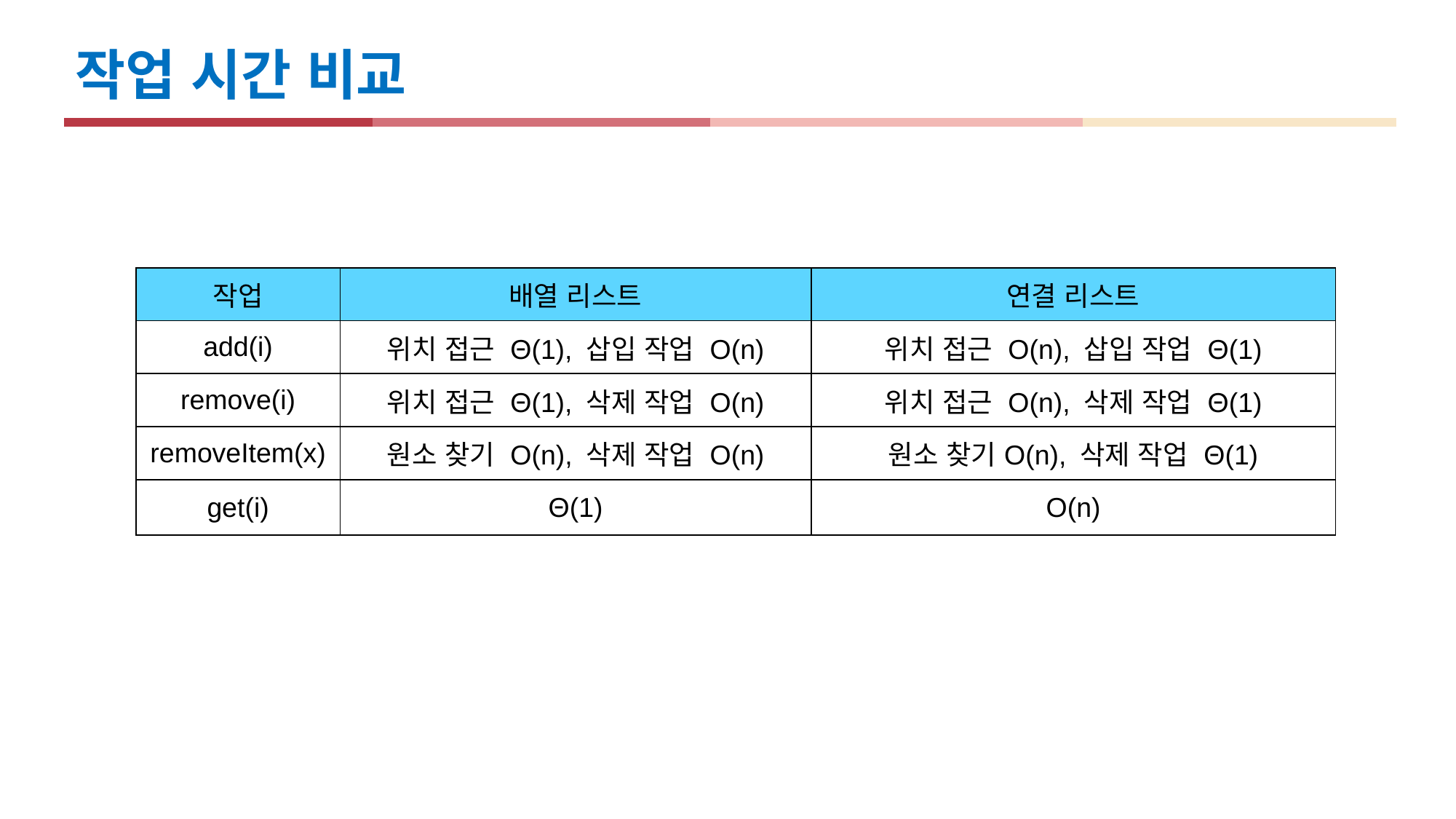

작업 시간 비교
| 작업 | 배열 리스트 | 연결 리스트 |
| --- | --- | --- |
| add(i) | 위치 접근 Θ(1), 삽입 작업 O(n) | 위치 접근 O(n), 삽입 작업 Θ(1) |
| remove(i) | 위치 접근 Θ(1), 삭제 작업 O(n) | 위치 접근 O(n), 삭제 작업 Θ(1) |
| removeItem(x) | 원소 찾기 O(n), 삭제 작업 O(n) | 원소 찾기O(n), 삭제 작업 Θ(1) |
| get(i) | Θ(1) | O(n) |